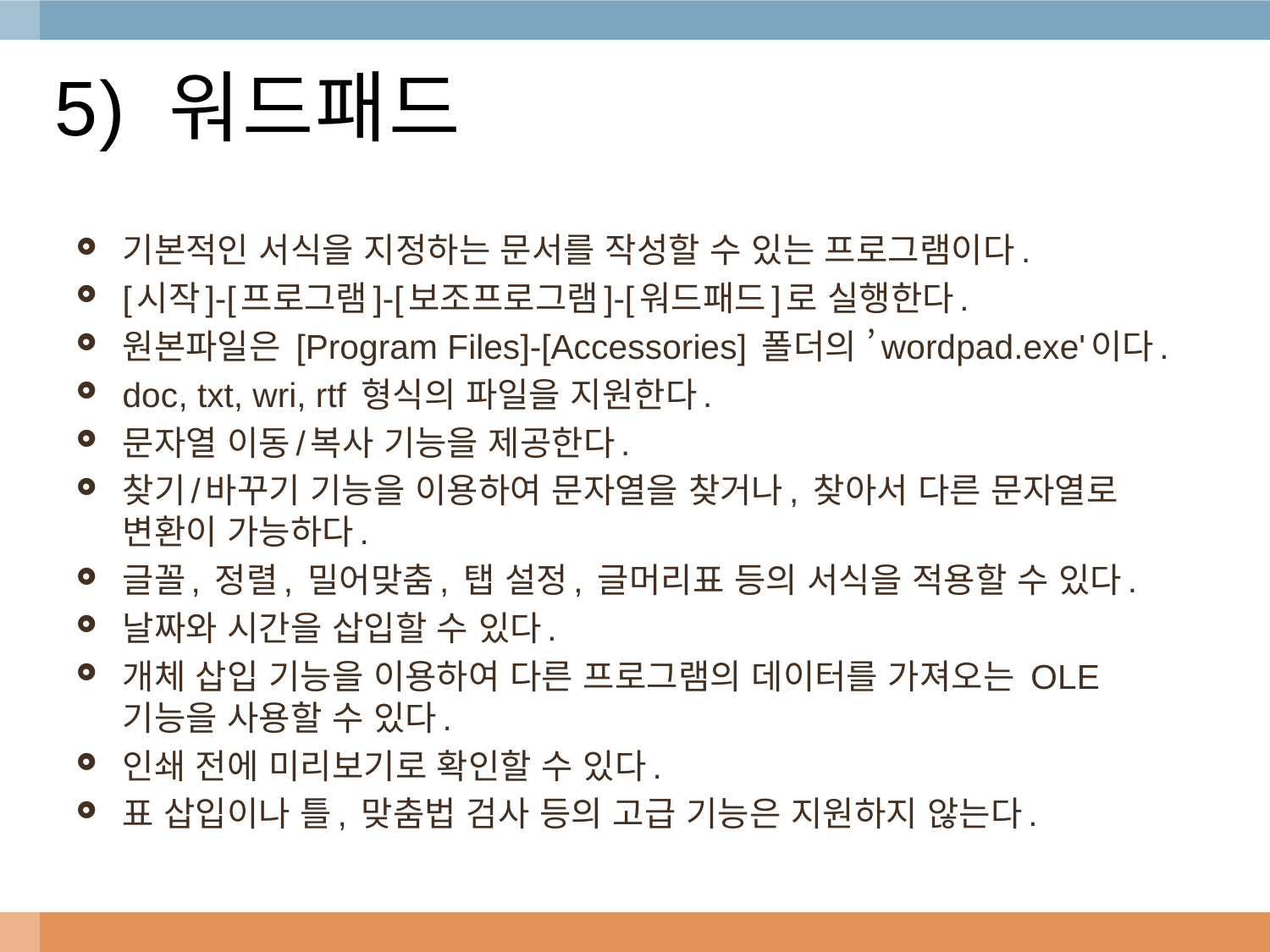

# 5) 워드패드
기본적인 서식을 지정하는 문서를 작성할 수 있는 프로그램이다.
[시작]-[프로그램]-[보조프로그램]-[워드패드]로 실행한다.
원본파일은 [Program Files]-[Accessories] 폴더의 ’wordpad.exe'이다.
doc, txt, wri, rtf 형식의 파일을 지원한다.
문자열 이동/복사 기능을 제공한다.
찾기/바꾸기 기능을 이용하여 문자열을 찾거나, 찾아서 다른 문자열로 변환이 가능하다.
글꼴, 정렬, 밀어맞춤, 탭 설정, 글머리표 등의 서식을 적용할 수 있다.
날짜와 시간을 삽입할 수 있다.
개체 삽입 기능을 이용하여 다른 프로그램의 데이터를 가져오는 OLE 기능을 사용할 수 있다.
인쇄 전에 미리보기로 확인할 수 있다.
표 삽입이나 틀, 맞춤법 검사 등의 고급 기능은 지원하지 않는다.